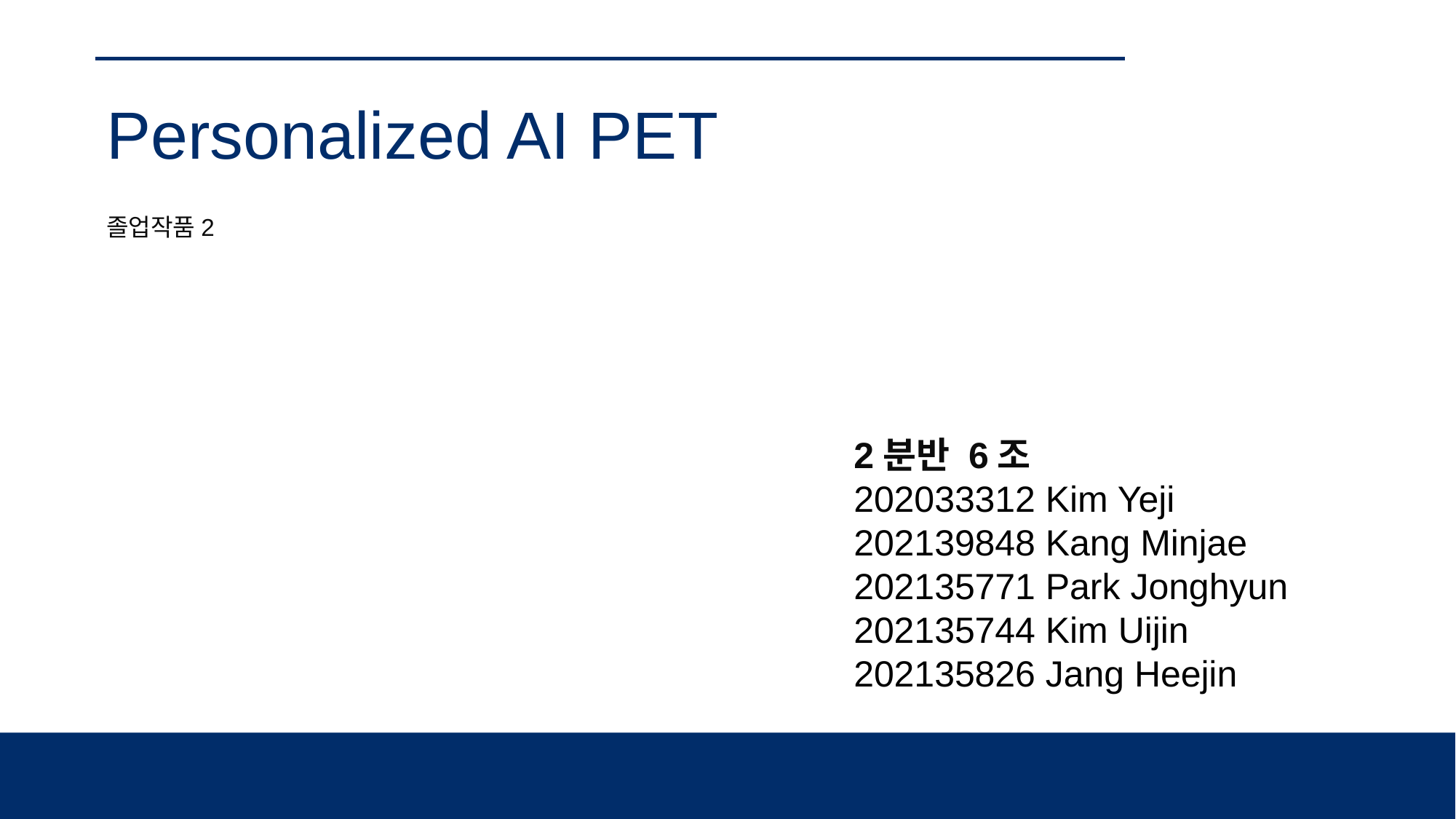

Personalized AI PET
졸업작품2
2분반 6조
202033312 Kim Yeji
202139848 Kang Minjae
202135771 Park Jonghyun
202135744 Kim Uijin
202135826 Jang Heejin